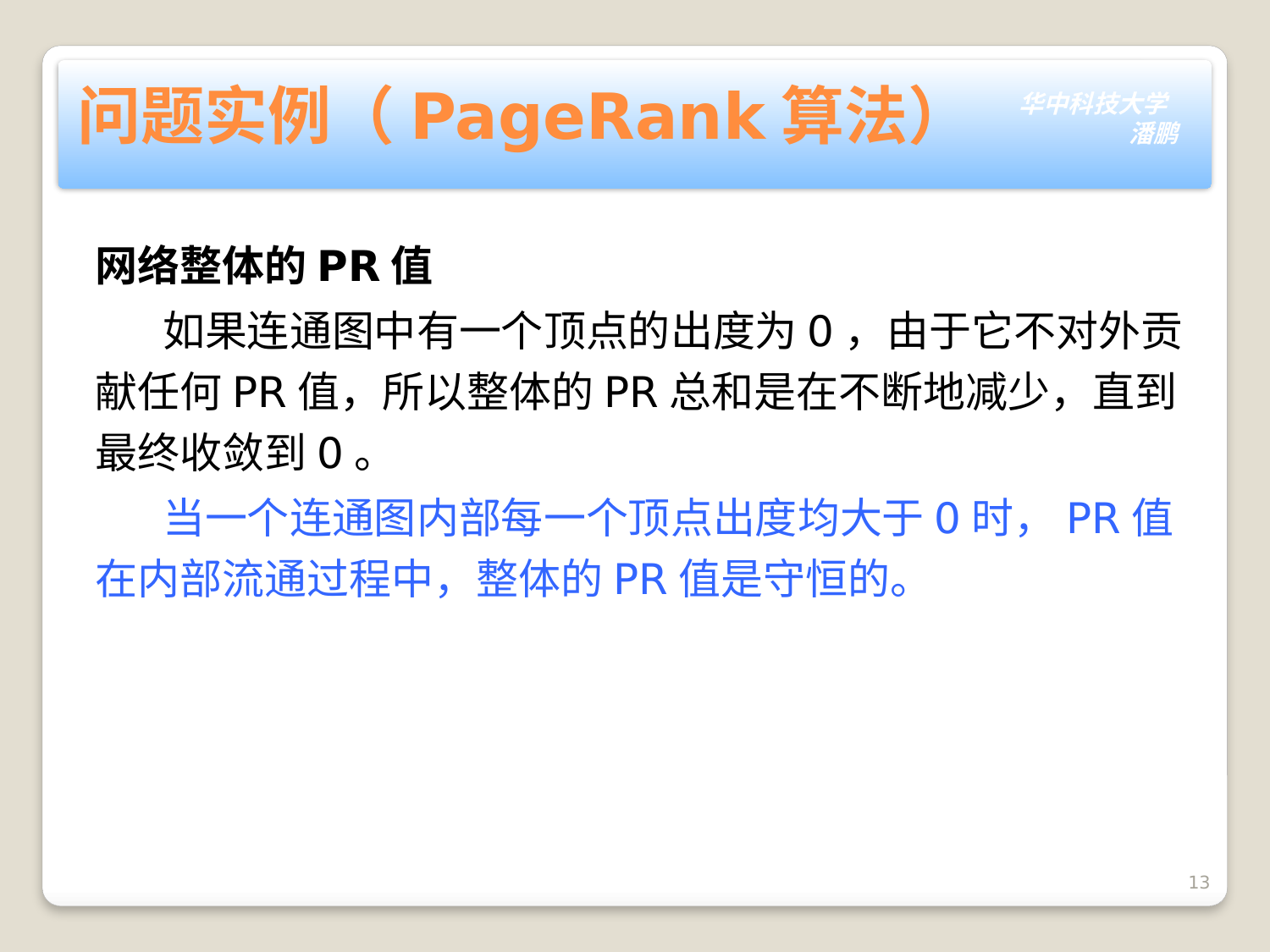

# 问题实例（PageRank算法）
网络整体的PR值
      如果连通图中有一个顶点的出度为0，由于它不对外贡献任何PR值，所以整体的PR总和是在不断地减少，直到最终收敛到0。
      当一个连通图内部每一个顶点出度均大于0时，PR值在内部流通过程中，整体的PR值是守恒的。
13